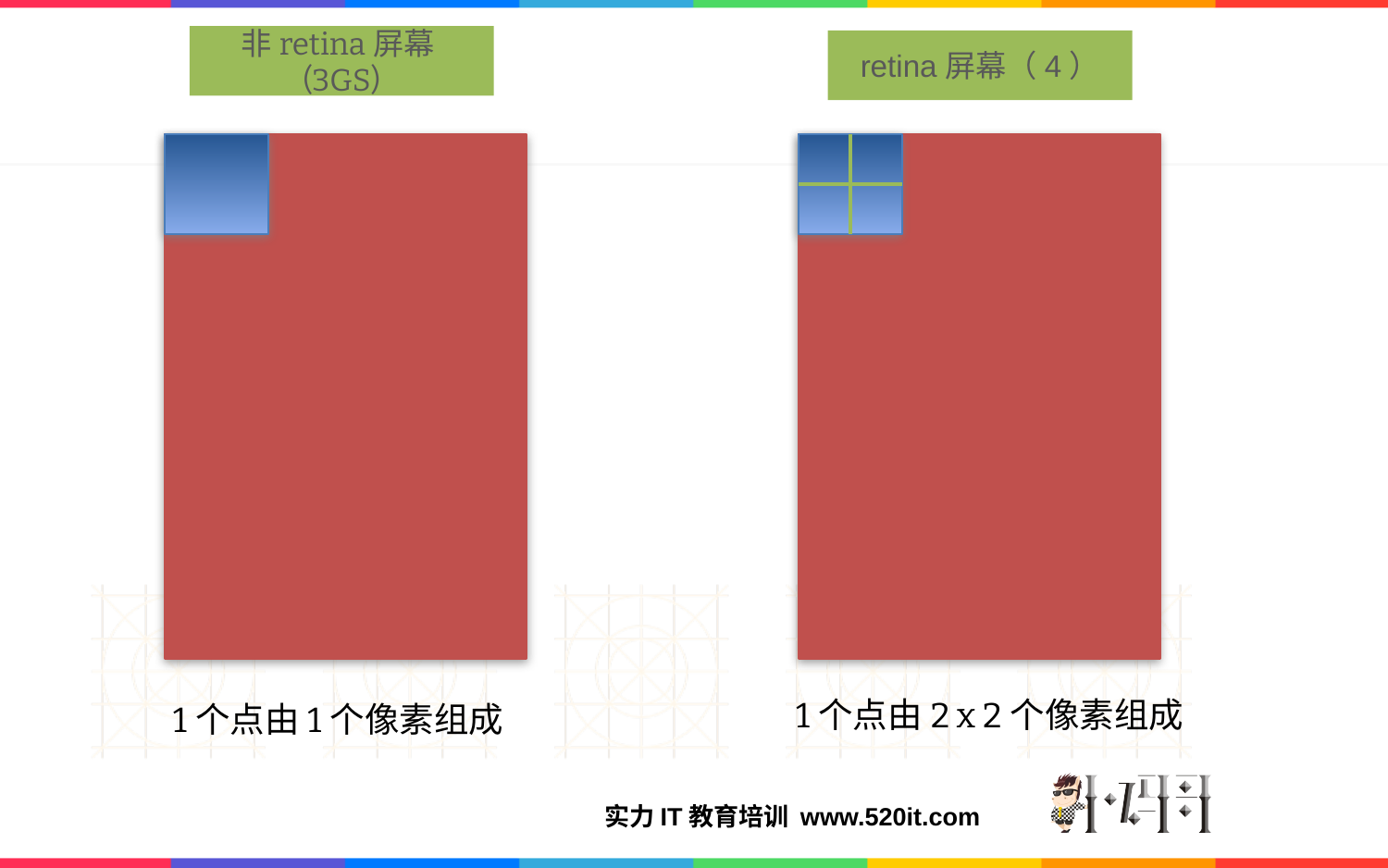

# 非retina屏幕(3GS)
retina屏幕（4）

1个点由2 x 2个像素组成
1个点由1个像素组成